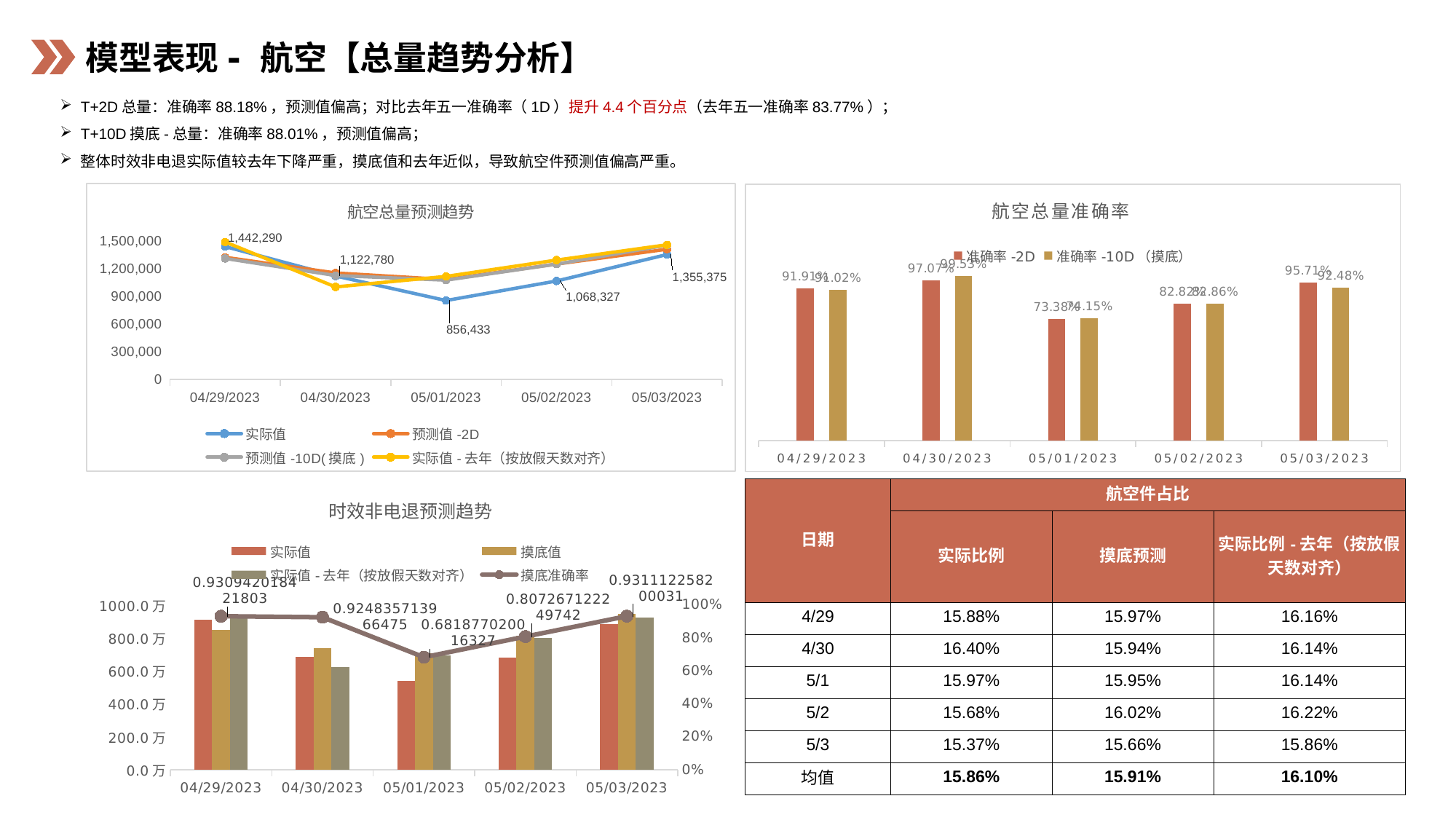

模型表现- 航空【总量趋势分析】

T+2D总量：准确率88.18%，预测值偏高；对比去年五一准确率（1D）提升4.4个百分点（去年五一准确率83.77%）；
T+10D摸底-总量：准确率88.01%，预测值偏高；
整体时效非电退实际值较去年下降严重，摸底值和去年近似，导致航空件预测值偏高严重。

### Chart: 航空总量预测趋势

| Category | 实际值 | 预测值-2D | 预测值-10D(摸底) | 实际值-去年（按放假天数对齐） |
|---|---|---|---|---|
| 45045 | 1442290.0 | 1325620.0 | 1312824.0 | 1491814.0 |
| 45046 | 1122780.0 | 1155690.0 | 1128113.0 | 1003897.0 |
| 45047 | 856433.0 | 1084420.0 | 1077860.0 | 1118348.0 |
| 45048 | 1068327.0 | 1251873.0 | 1251464.0 | 1295413.0 |
| 45049 | 1355375.0 | 1413529.0 | 1457307.0 | 1461418.0 |

### Chart: 航空总量准确率

| Category | 准确率-2D | 准确率-10D（摸底） |
|---|---|---|
| 45045 | 0.919107807722441 | 0.910235805559215 |
| 45046 | 0.970688825949874 | 0.995250182582518 |
| 45047 | 0.73379470431429 | 0.741454381136645 |
| 45048 | 0.82819305325055 | 0.828575894833698 |
| 45049 | 0.957093793230656 | 0.92479424513511 |

### Chart: 时效非电退预测趋势

| Category | 实际值 | 摸底值 | 实际值-去年（按放假天数对齐） | 摸底准确率 |
|---|---|---|---|---|
| 45045 | 9084513.0 | 8457154.86859911 | 9230586.0 | 0.930942018421803 |
| 45046 | 6847190.0 | 7361854.14768589 | 6221709.0 | 0.924835713966475 |
| 45047 | 5361700.0 | 7067379.98177846 | 6927299.0 | 0.681877020016327 |
| 45048 | 6814172.0 | 8127486.97904523 | 7987844.0 | 0.807267122249742 |
| 45049 | 8820276.0 | 9427884.89569246 | 9217084.0 | 0.931112258200031 |
| 日期 | 航空件占比 |  |  |
| --- | --- | --- | --- |
|  | 实际比例 | 摸底预测 | 实际比例-去年（按放假天数对齐） |
| 4/29 | 15.88% | 15.97% | 16.16% |
| 4/30 | 16.40% | 15.94% | 16.14% |
| 5/1 | 15.97% | 15.95% | 16.14% |
| 5/2 | 15.68% | 16.02% | 16.22% |
| 5/3 | 15.37% | 15.66% | 15.86% |
| 均值 | 15.86% | 15.91% | 16.10% |